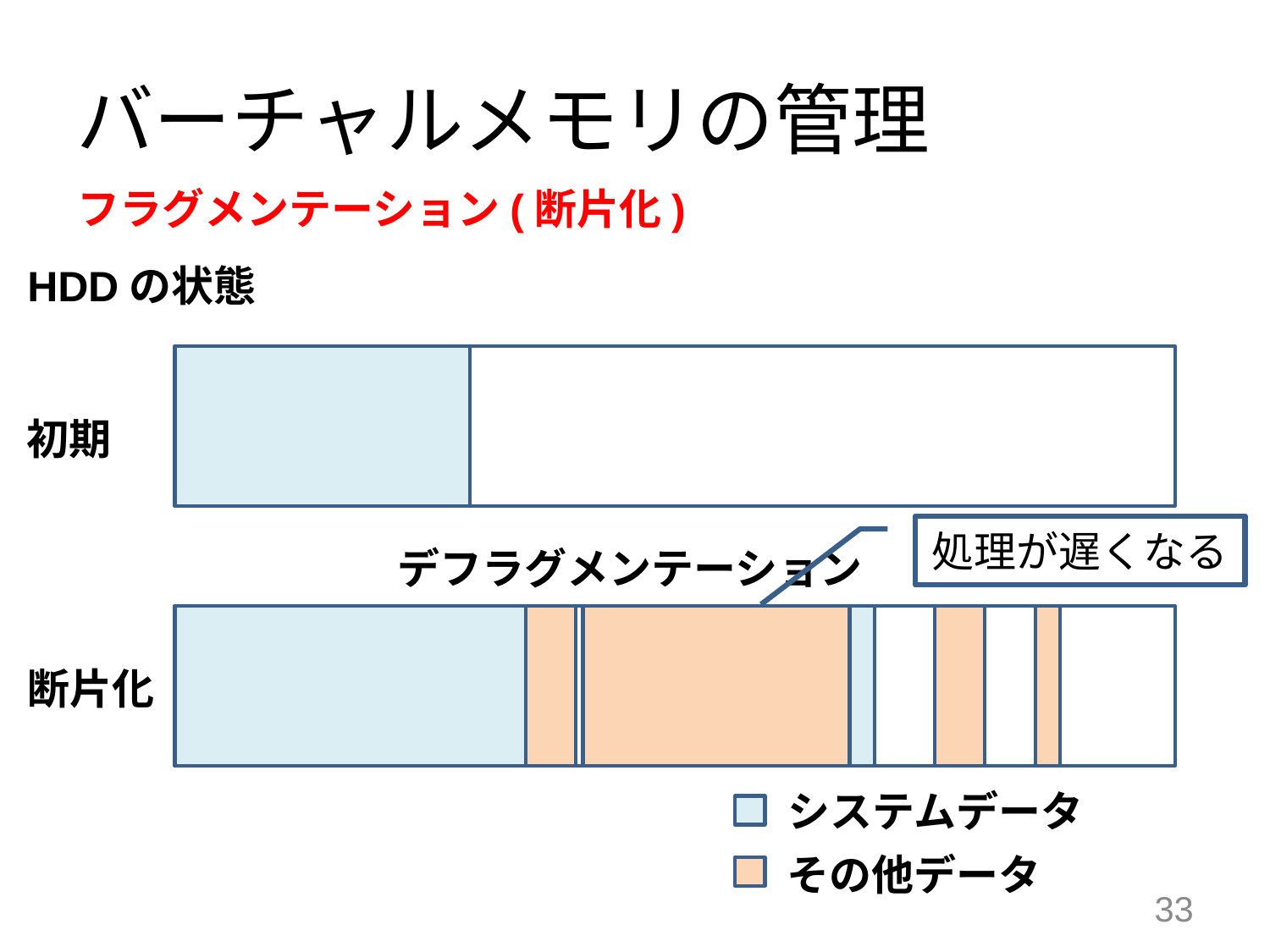

# バーチャルメモリの管理
フラグメンテーション(断片化)
HDDの状態

初期
処理が遅くなる
デフラグメンテーション

断片化
システムデータ

その他データ

33